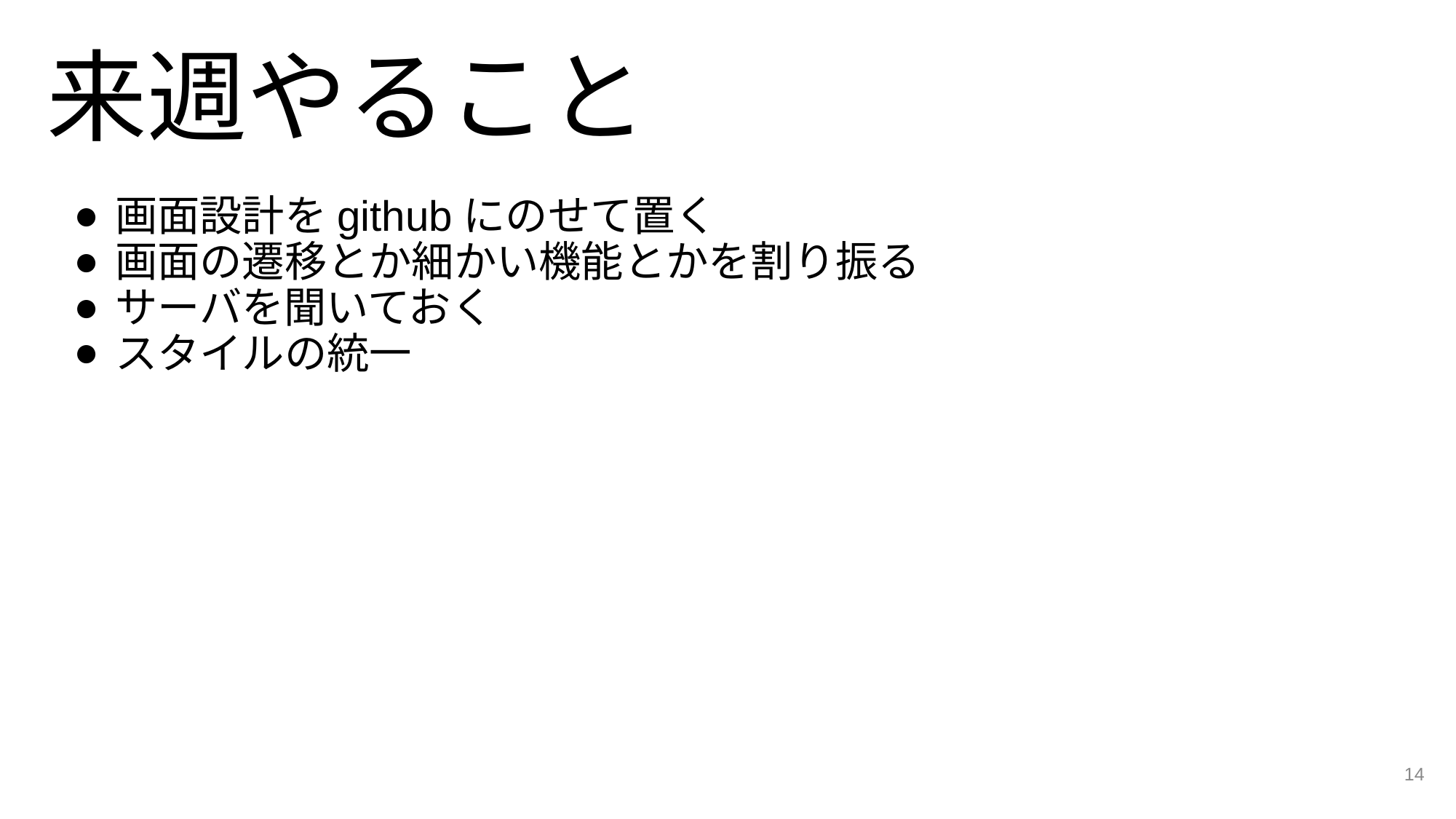

# 来週やること
画面設計をgithubにのせて置く
画面の遷移とか細かい機能とかを割り振る
サーバを聞いておく
スタイルの統一

14